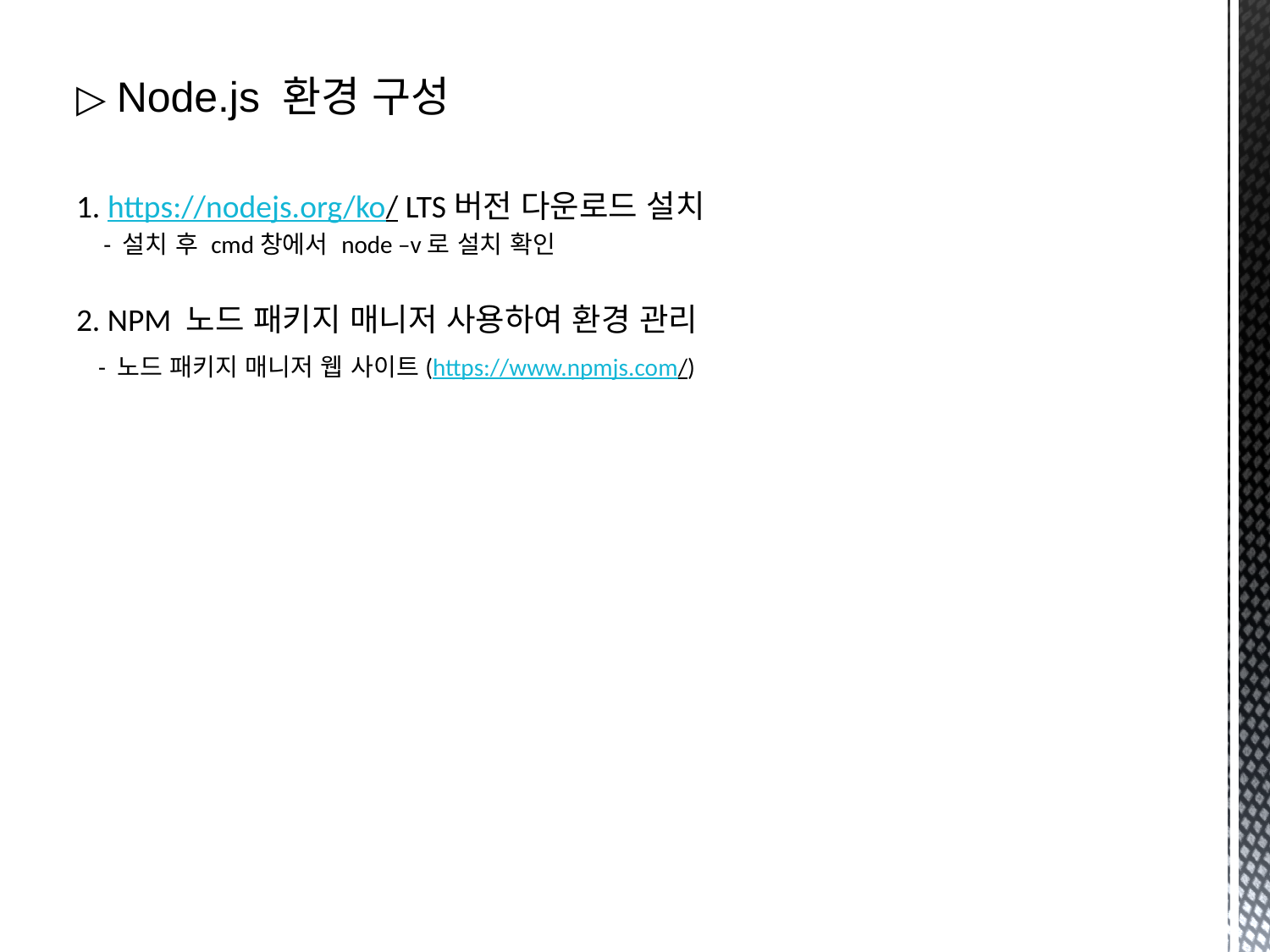

▷ Node.js 환경 구성

1. https://nodejs.org/ko/ LTS버전 다운로드 설치
     - 설치 후 cmd창에서 node –v로 설치 확인

2. NPM 노드 패키지 매니저 사용하여 환경 관리
    - 노드 패키지 매니저 웹 사이트(https://www.npmjs.com/)